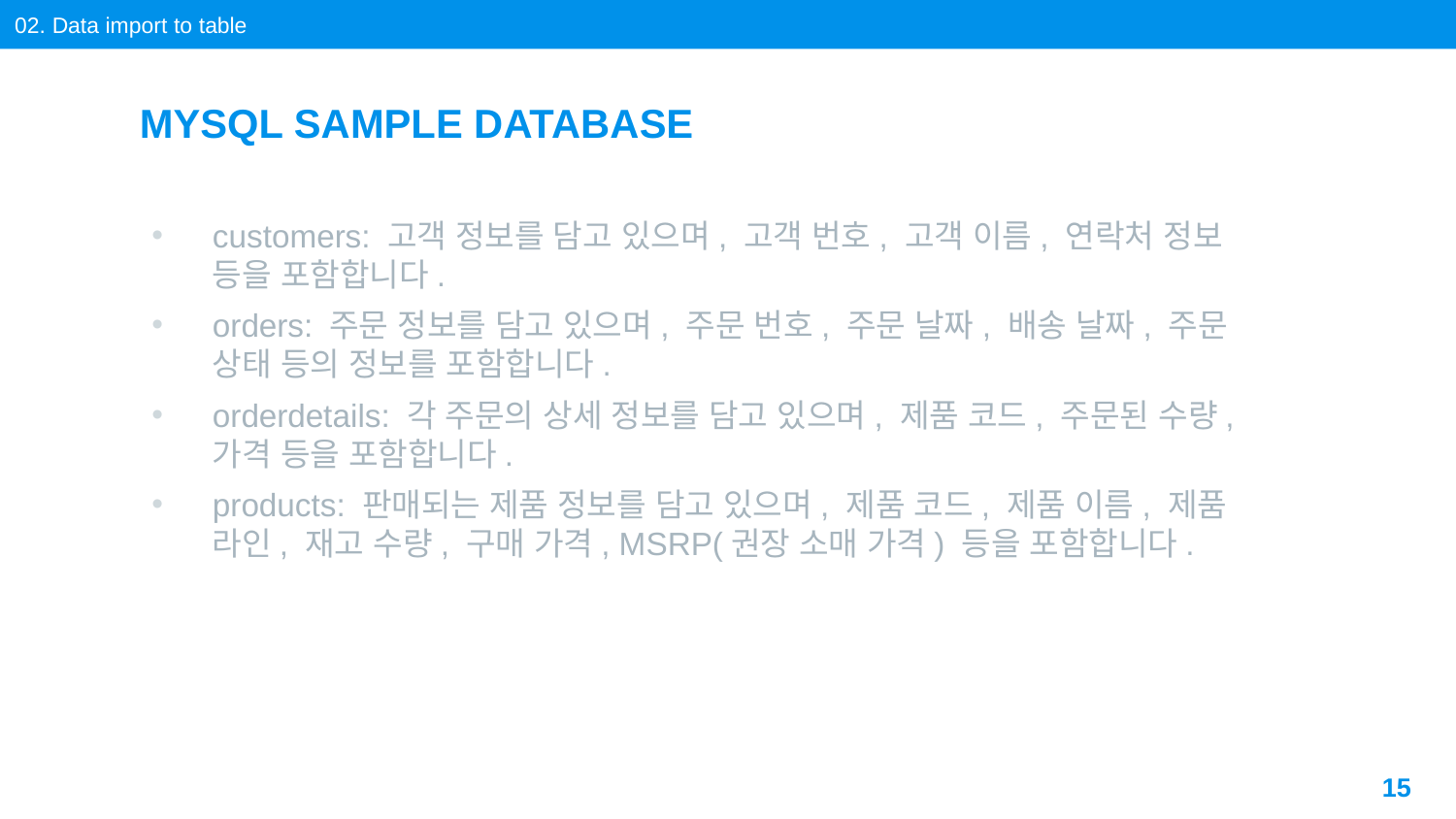

02. Data import to table
# MYSQL SAMPLE DATABASE
customers: 고객 정보를 담고 있으며, 고객 번호, 고객 이름, 연락처 정보 등을 포함합니다.
orders: 주문 정보를 담고 있으며, 주문 번호, 주문 날짜, 배송 날짜, 주문 상태 등의 정보를 포함합니다.
orderdetails: 각 주문의 상세 정보를 담고 있으며, 제품 코드, 주문된 수량, 가격 등을 포함합니다.
products: 판매되는 제품 정보를 담고 있으며, 제품 코드, 제품 이름, 제품 라인, 재고 수량, 구매 가격, MSRP(권장 소매 가격) 등을 포함합니다.

15